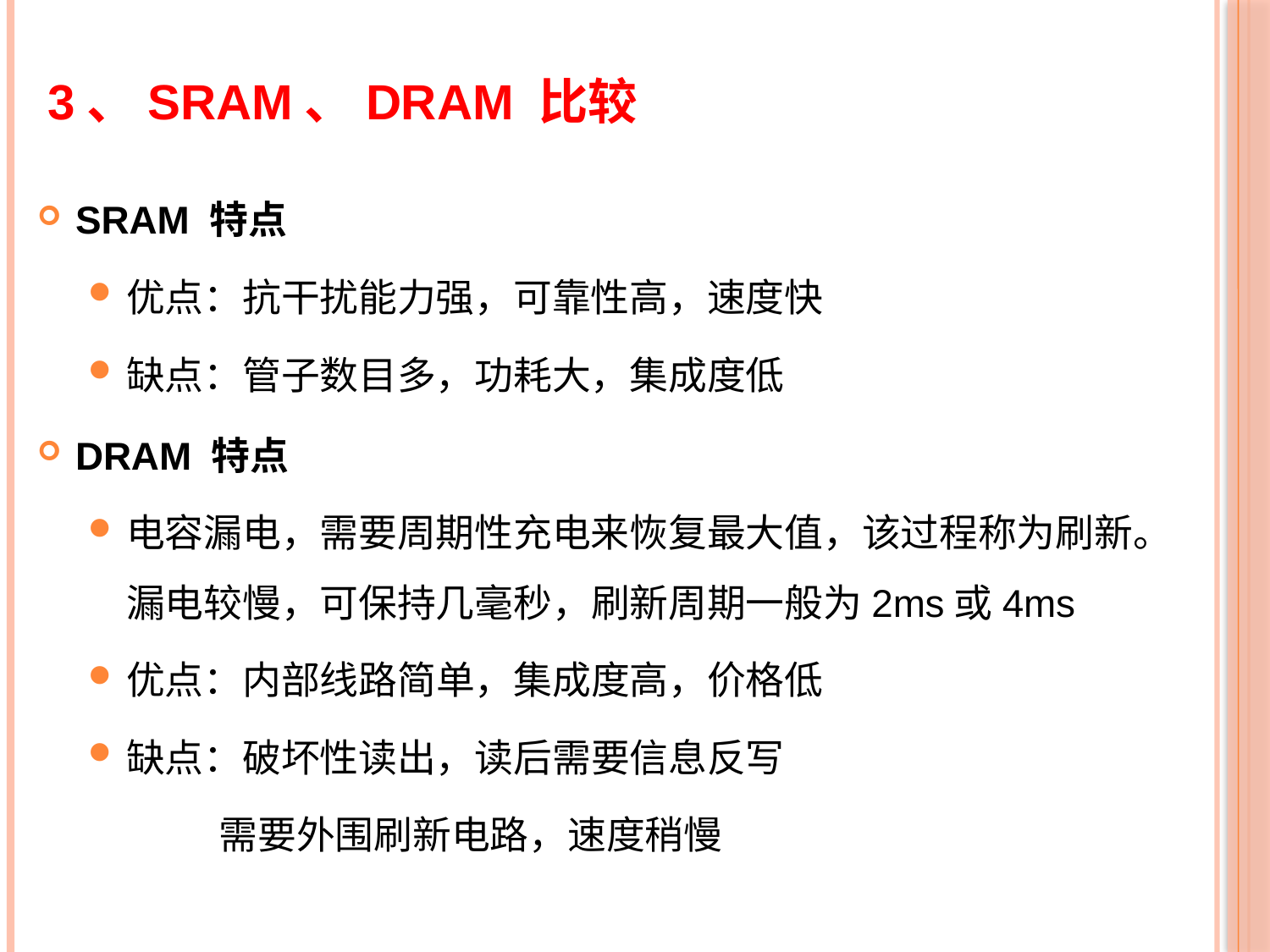

# 3、SRAM、DRAM 比较
SRAM 特点
优点：抗干扰能力强，可靠性高，速度快
缺点：管子数目多，功耗大，集成度低
DRAM 特点
电容漏电，需要周期性充电来恢复最大值，该过程称为刷新。漏电较慢，可保持几毫秒，刷新周期一般为2ms或4ms
优点：内部线路简单，集成度高，价格低
缺点：破坏性读出，读后需要信息反写
              需要外围刷新电路，速度稍慢